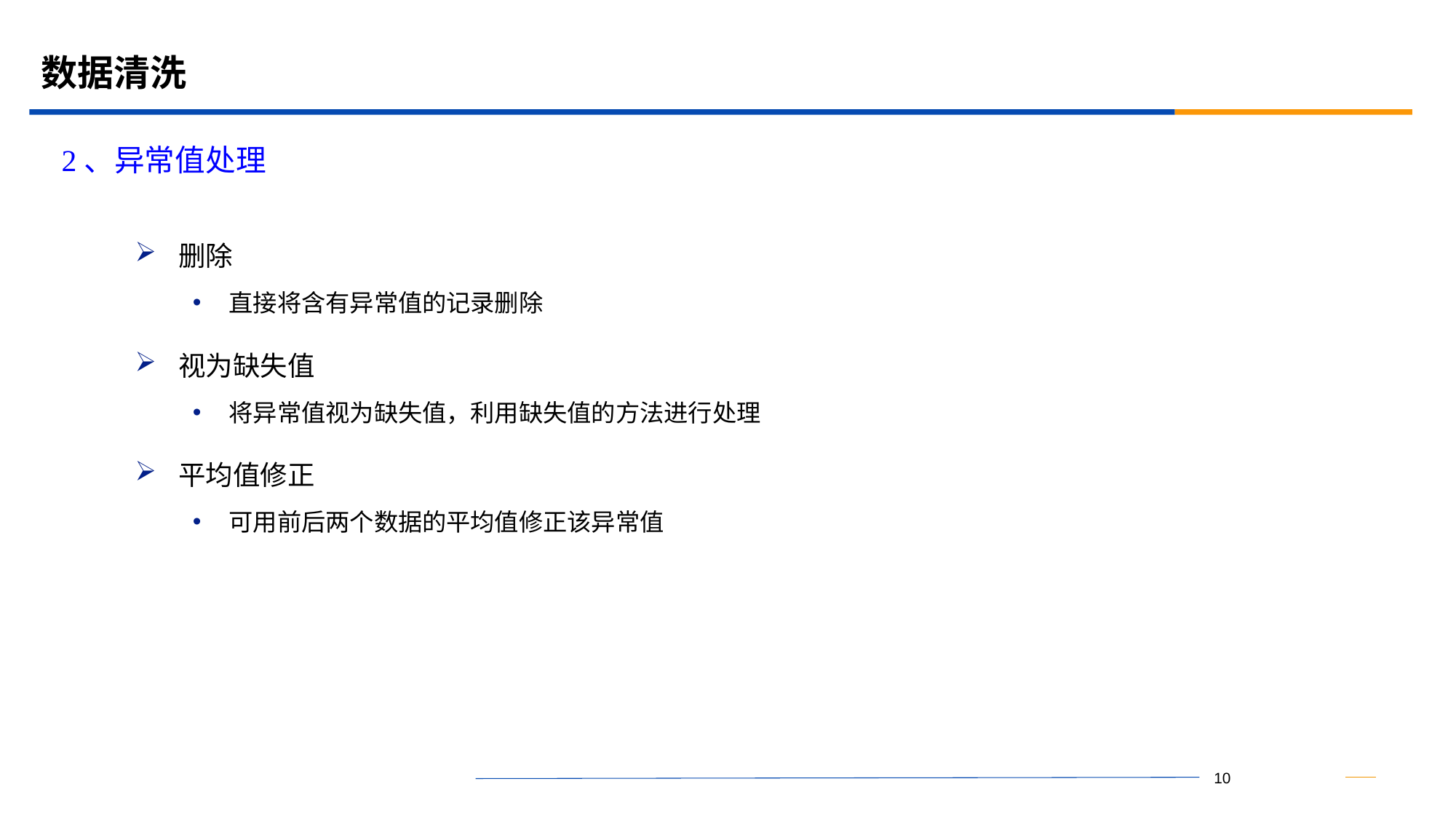

# 数据清洗
2、异常值处理
删除
直接将含有异常值的记录删除
视为缺失值
将异常值视为缺失值，利用缺失值的方法进行处理
平均值修正
可用前后两个数据的平均值修正该异常值